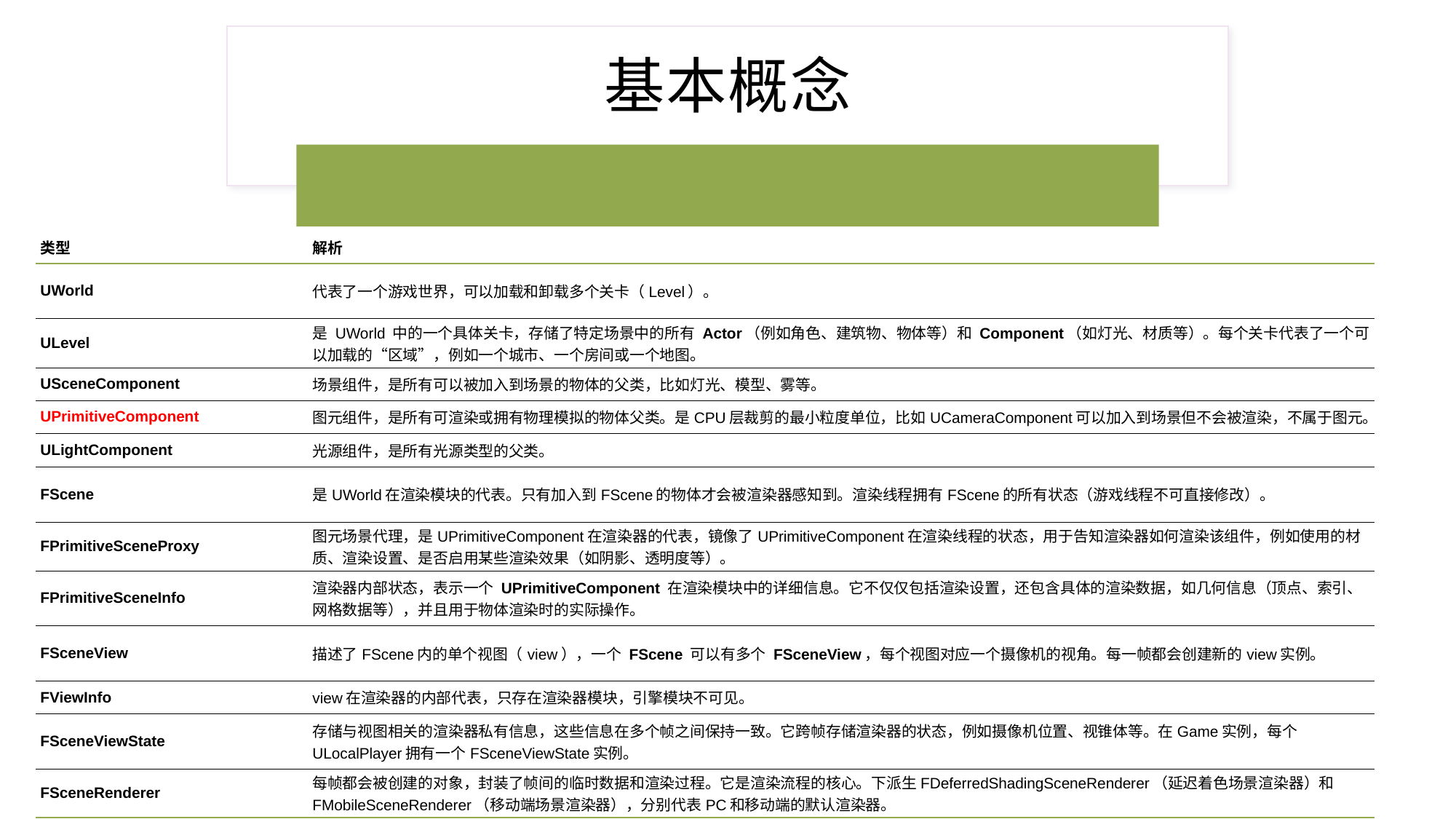

# 基本概念

| 类型 | 解析 |
| --- | --- |
| UWorld | 代表了一个游戏世界，可以加载和卸载多个关卡（Level）。 |
| ULevel | 是 UWorld 中的一个具体关卡，存储了特定场景中的所有 Actor（例如角色、建筑物、物体等）和 Component（如灯光、材质等）。每个关卡代表了一个可以加载的“区域”，例如一个城市、一个房间或一个地图。 |
| USceneComponent | 场景组件，是所有可以被加入到场景的物体的父类，比如灯光、模型、雾等。 |
| UPrimitiveComponent | 图元组件，是所有可渲染或拥有物理模拟的物体父类。是CPU层裁剪的最小粒度单位，比如UCameraComponent可以加入到场景但不会被渲染，不属于图元。 |
| ULightComponent | 光源组件，是所有光源类型的父类。 |
| FScene | 是UWorld在渲染模块的代表。只有加入到FScene的物体才会被渲染器感知到。渲染线程拥有FScene的所有状态（游戏线程不可直接修改）。 |
| FPrimitiveSceneProxy | 图元场景代理，是UPrimitiveComponent在渲染器的代表，镜像了UPrimitiveComponent在渲染线程的状态，用于告知渲染器如何渲染该组件，例如使用的材质、渲染设置、是否启用某些渲染效果（如阴影、透明度等）。 |
| FPrimitiveSceneInfo | 渲染器内部状态，表示一个 UPrimitiveComponent 在渲染模块中的详细信息。它不仅仅包括渲染设置，还包含具体的渲染数据，如几何信息（顶点、索引、网格数据等），并且用于物体渲染时的实际操作。 |
| FSceneView | 描述了FScene内的单个视图（view），一个 FScene 可以有多个 FSceneView，每个视图对应一个摄像机的视角。每一帧都会创建新的view实例。 |
| FViewInfo | view在渲染器的内部代表，只存在渲染器模块，引擎模块不可见。 |
| FSceneViewState | 存储与视图相关的渲染器私有信息，这些信息在多个帧之间保持一致。它跨帧存储渲染器的状态，例如摄像机位置、视锥体等。在Game实例，每个ULocalPlayer拥有一个FSceneViewState实例。 |
| FSceneRenderer | 每帧都会被创建的对象，封装了帧间的临时数据和渲染过程。它是渲染流程的核心。下派生FDeferredShadingSceneRenderer（延迟着色场景渲染器）和FMobileSceneRenderer（移动端场景渲染器），分别代表PC和移动端的默认渲染器。 |